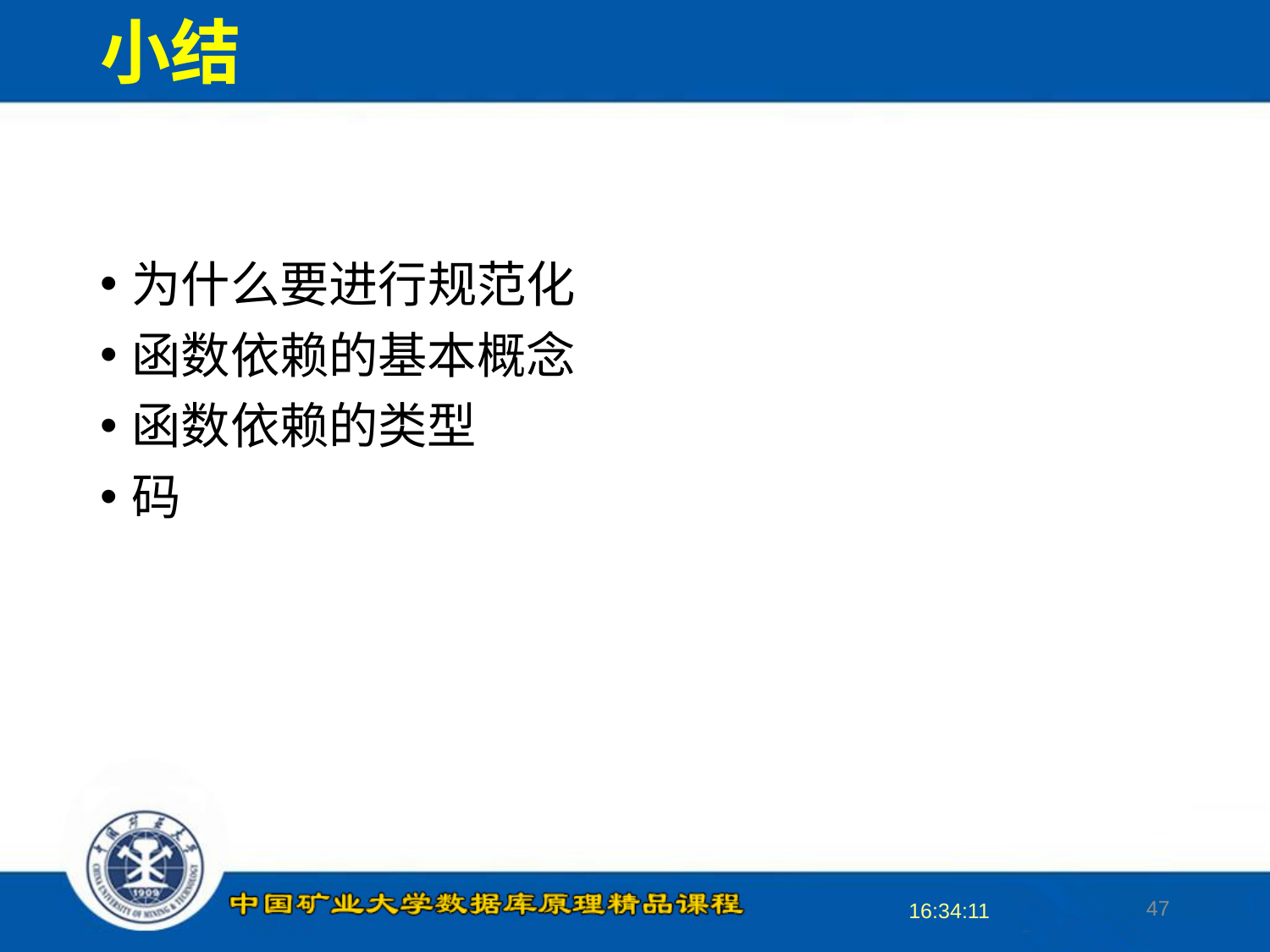

# 小结
为什么要进行规范化
函数依赖的基本概念
函数依赖的类型
码
47
16:34:11